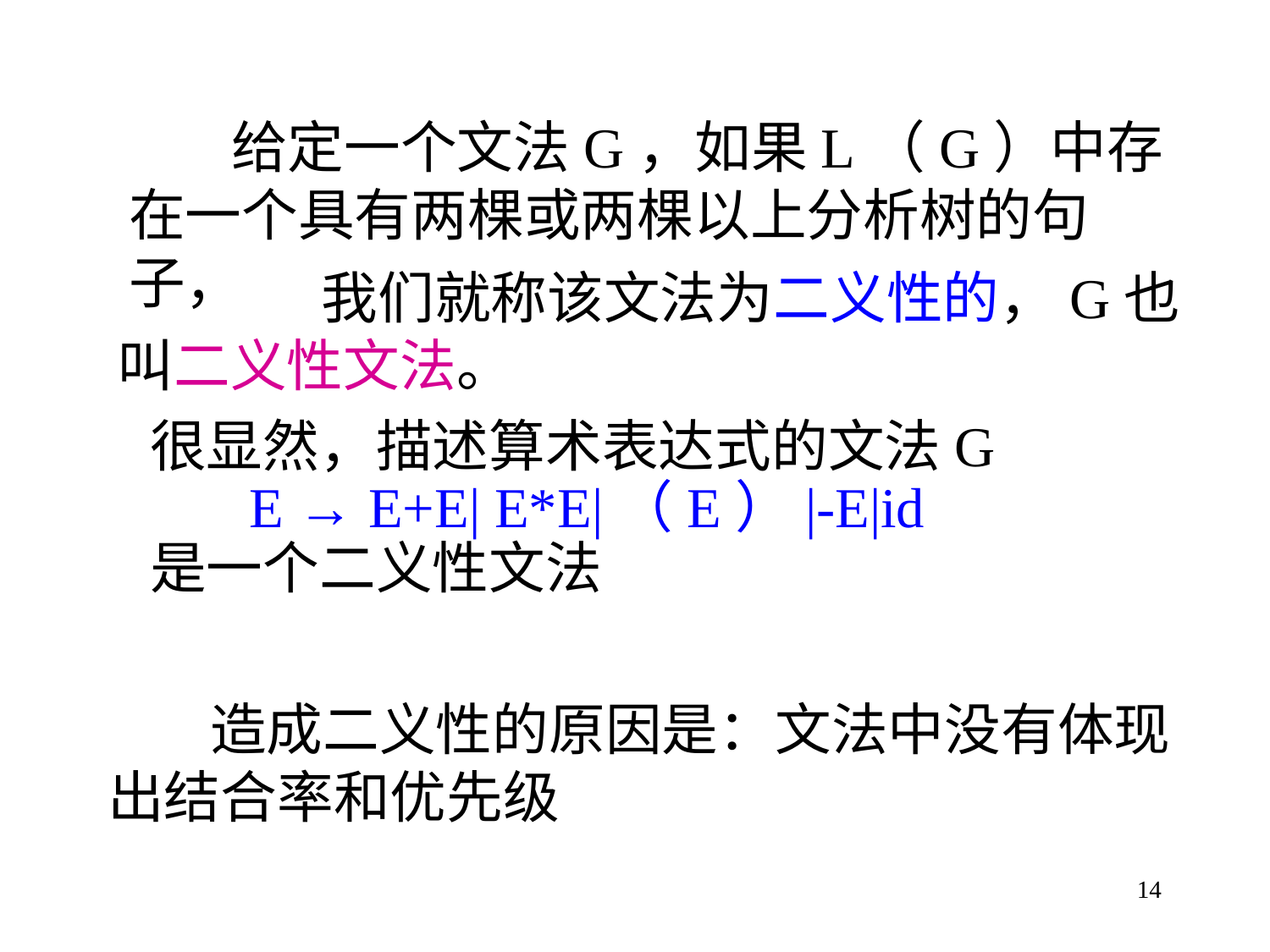

给定一个文法G，如果L（G）中存在一个具有两棵或两棵以上分析树的句子，
               我们就称该文法为二义性的，G也叫二义性文法。
很显然，描述算术表达式的文法G

       E → E+E| E*E|（E）|-E|id

是一个二义性文法
       造成二义性的原因是：文法中没有体现出结合率和优先级
14